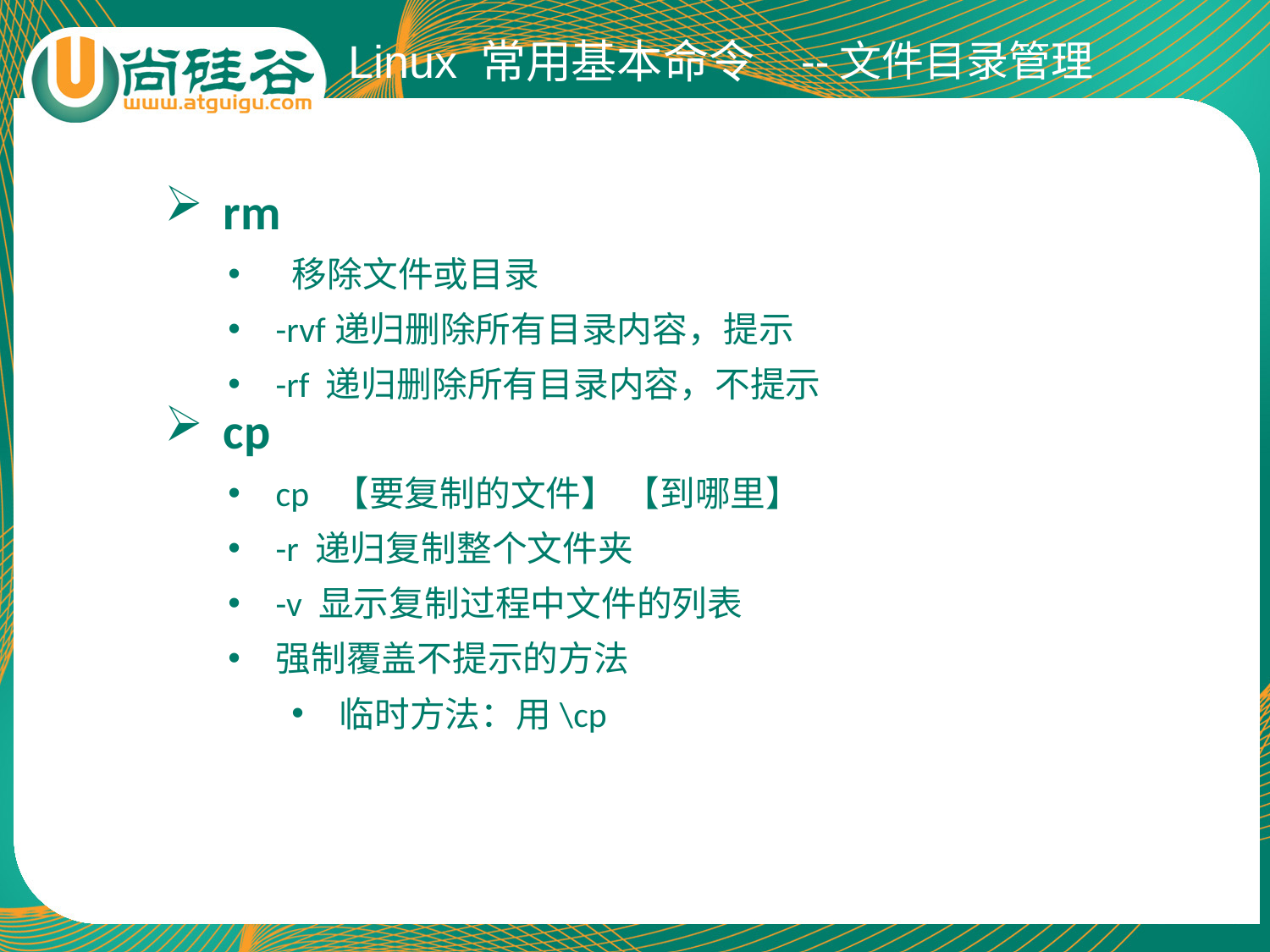

--文件目录管理
Linux 常用基本命令
 rm
 移除文件或目录
-rvf递归删除所有目录内容，提示
-rf 递归删除所有目录内容，不提示
 cp
cp  【要复制的文件】 【到哪里】
-r 递归复制整个文件夹
-v 显示复制过程中文件的列表
强制覆盖不提示的方法
临时方法：用\cp